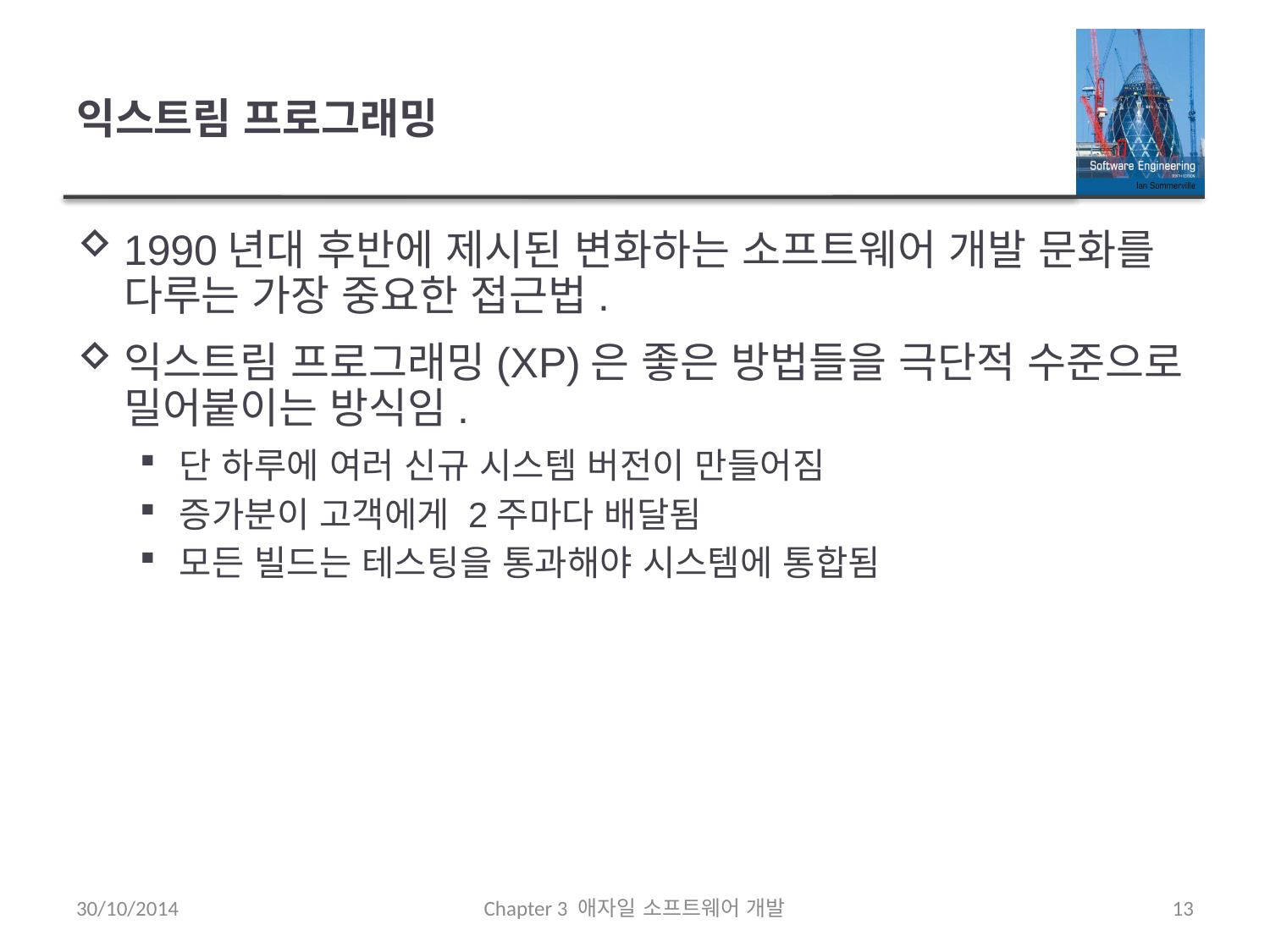

# 익스트림 프로그래밍
1990년대 후반에 제시된 변화하는 소프트웨어 개발 문화를 다루는 가장 중요한 접근법.
익스트림 프로그래밍(XP)은 좋은 방법들을 극단적 수준으로 밀어붙이는 방식임.
단 하루에 여러 신규 시스템 버전이 만들어짐
증가분이 고객에게 2주마다 배달됨
모든 빌드는 테스팅을 통과해야 시스템에 통합됨

30/10/2014
Chapter 3 애자일 소프트웨어 개발
13